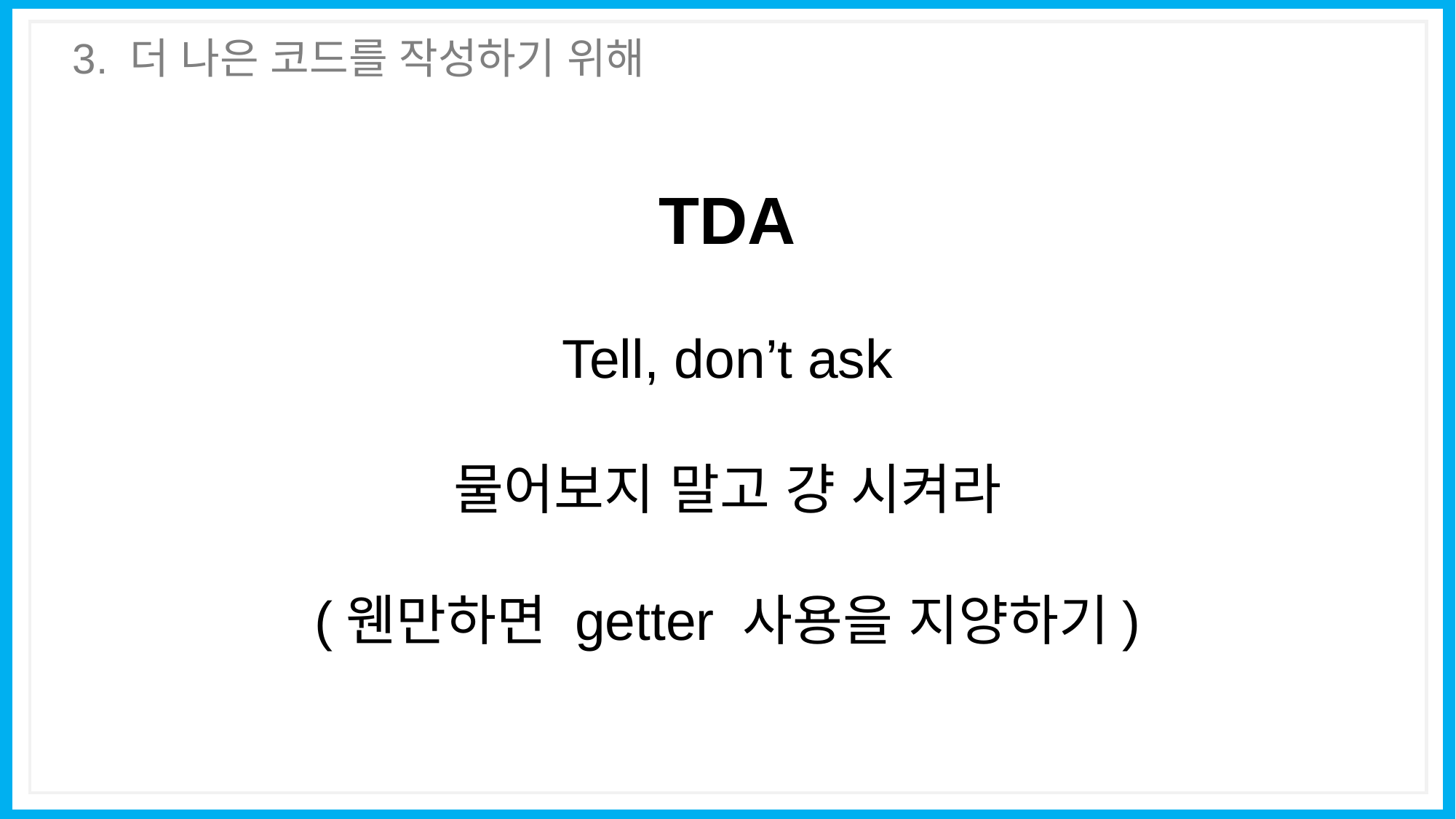

3. 더 나은 코드를 작성하기 위해
TDA

Tell, don’t ask

물어보지 말고 걍 시켜라

(웬만하면 getter 사용을 지양하기)